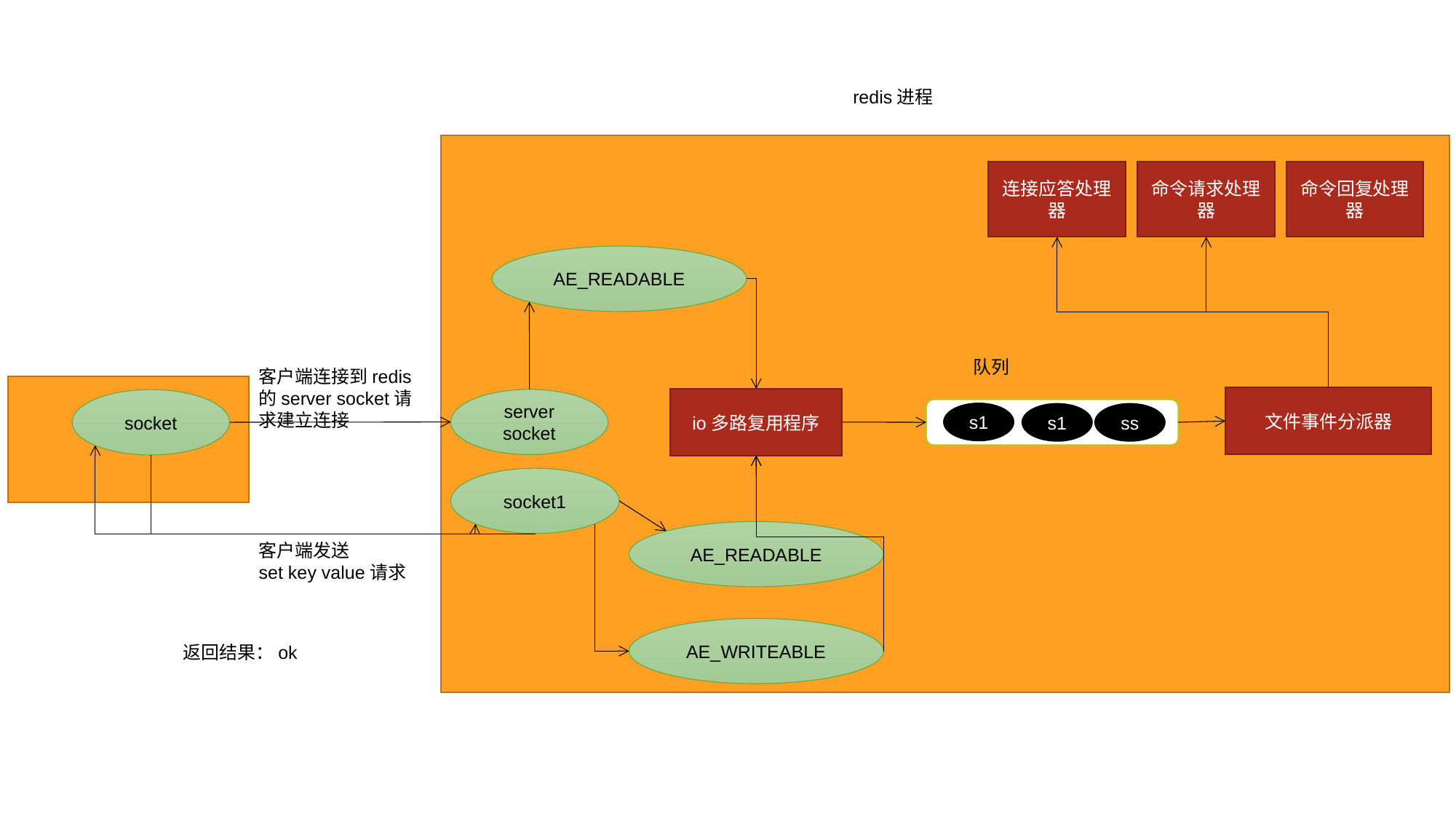

redis进程

连接应答处理器
命令请求处理器
命令回复处理器
AE_READABLE
队列
客户端连接到redis的server socket请求建立连接

文件事件分派器
io多路复用程序
server
socket
socket

s1
s1
ss
socket1
AE_READABLE
客户端发送
set key value请求
AE_WRITEABLE
返回结果：ok